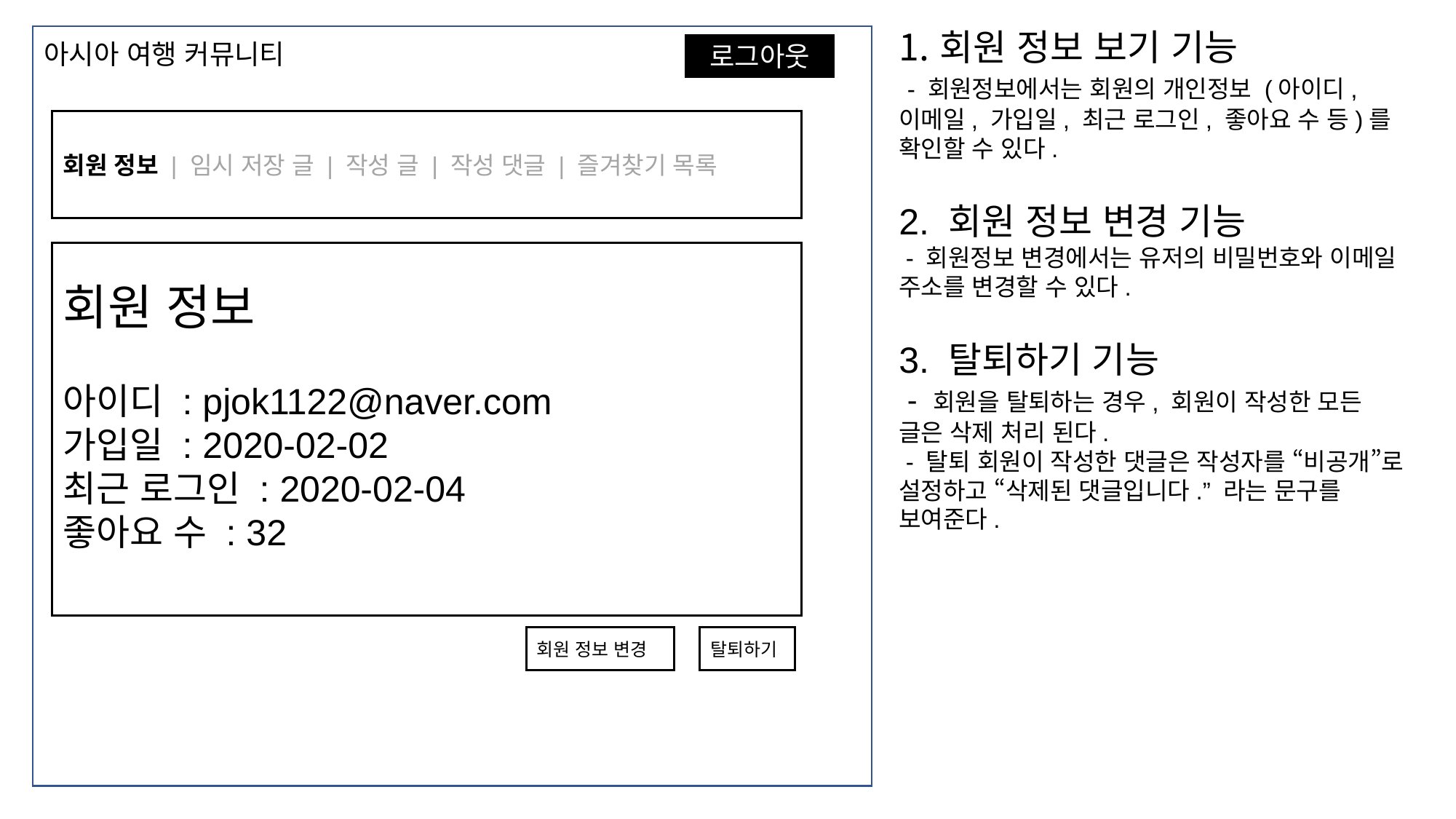

마이 페이지 - 회원정보
회원 정보 보기 기능
 - 회원정보에서는 회원의 개인정보 (아이디, 이메일, 가입일, 최근 로그인, 좋아요 수 등)를 확인할 수 있다.

2. 회원 정보 변경 기능
 - 회원정보 변경에서는 유저의 비밀번호와 이메일 주소를 변경할 수 있다.

3. 탈퇴하기 기능
 - 회원을 탈퇴하는 경우, 회원이 작성한 모든 글은 삭제 처리 된다.
 - 탈퇴 회원이 작성한 댓글은 작성자를 “비공개”로 설정하고 “삭제된 댓글입니다.” 라는 문구를 보여준다.

아시아 여행 커뮤니티
로그아웃
회원 정보 | 임시 저장 글 | 작성 글 | 작성 댓글 | 즐겨찾기 목록
회원 정보

아이디 : pjok1122@naver.com
가입일 : 2020-02-02
최근 로그인 : 2020-02-04
좋아요 수 : 32

회원 정보 변경
탈퇴하기